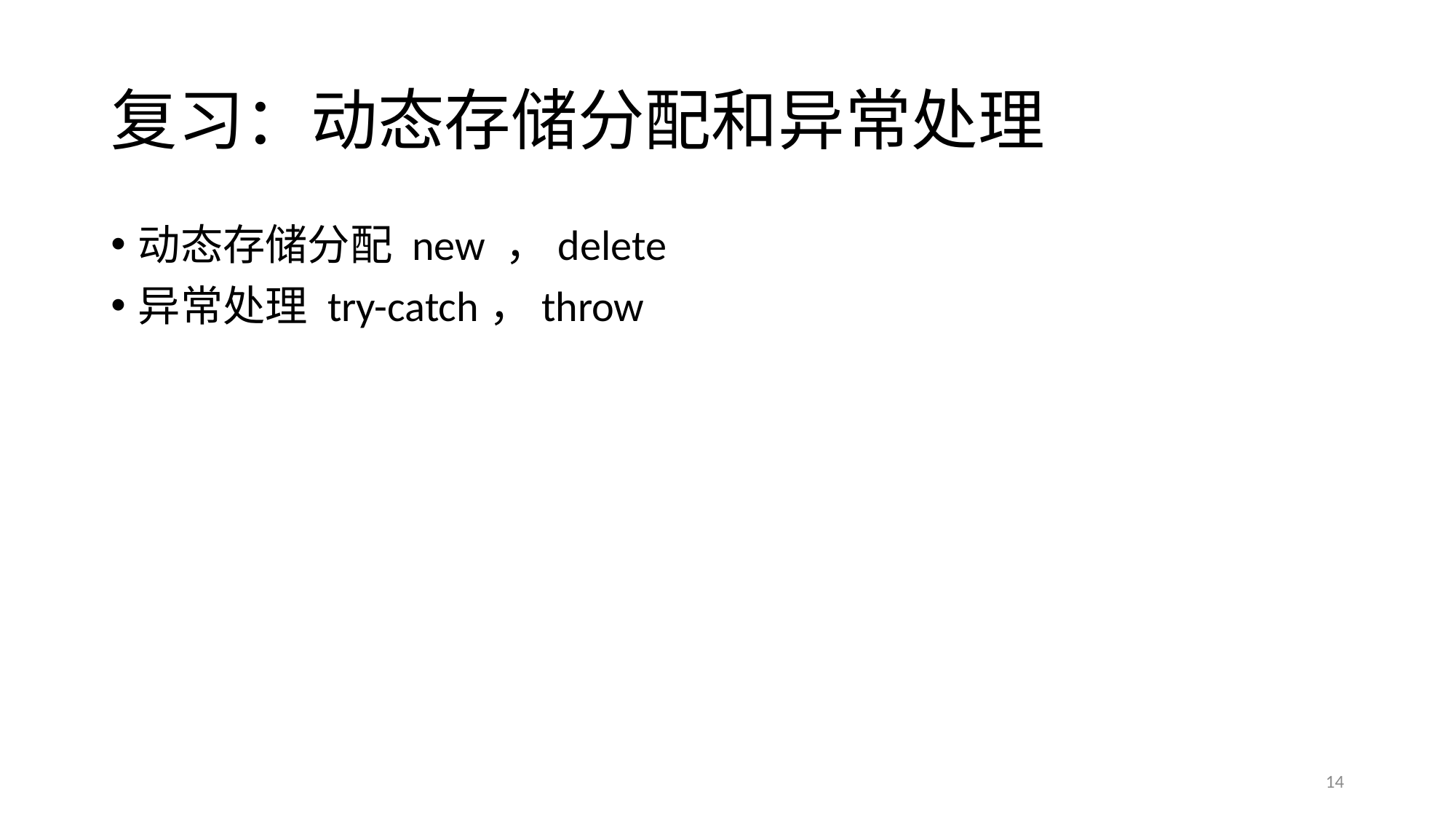

# 复习：动态存储分配和异常处理
动态存储分配 new ，delete
异常处理 try-catch，throw
14